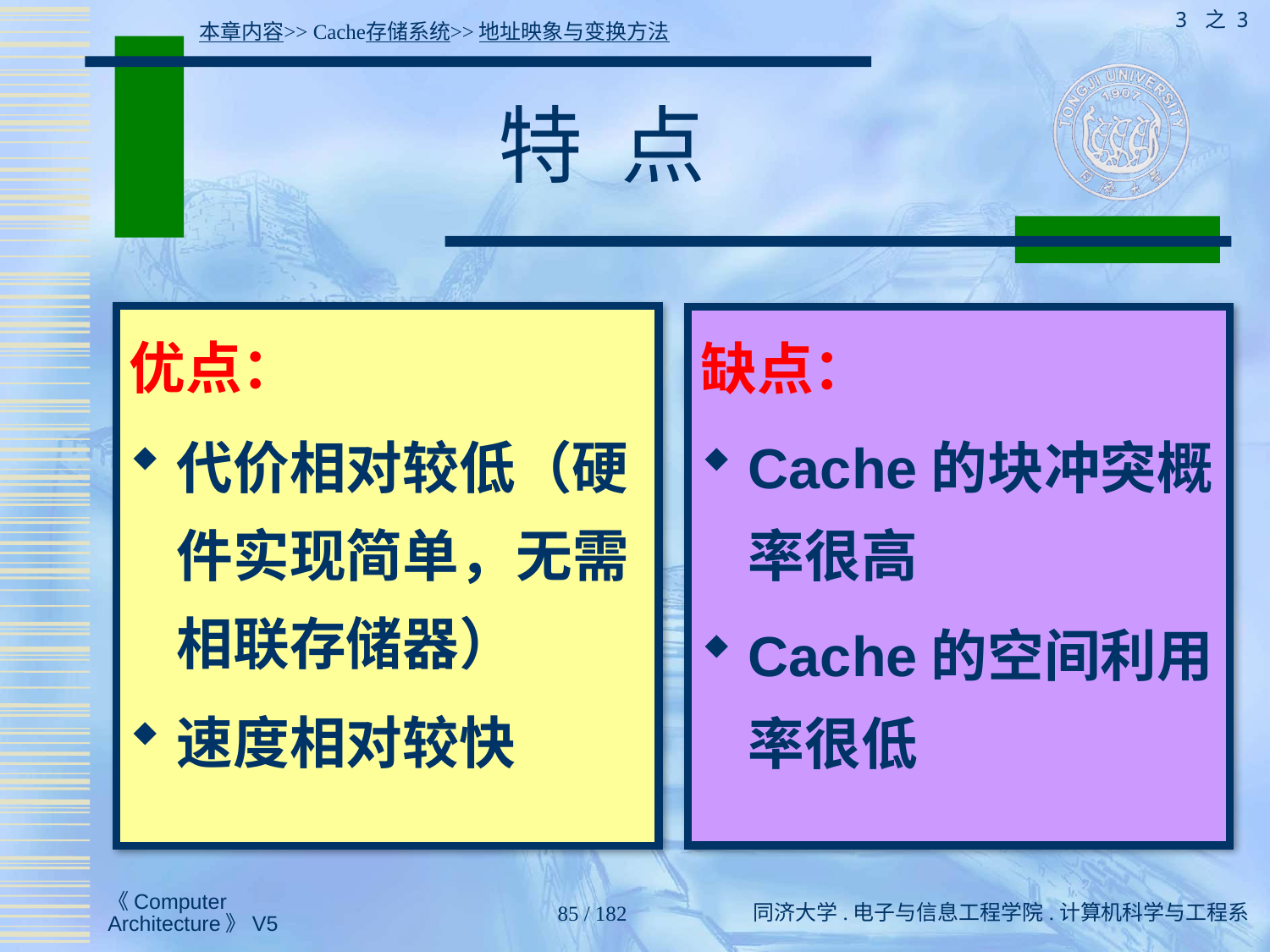

3 之 3
本章内容>> Cache存储系统>>地址映象与变换方法
# 特  点
优点：
代价相对较低（硬件实现简单，无需相联存储器）
速度相对较快
缺点：
Cache的块冲突概率很高
Cache的空间利用率很低